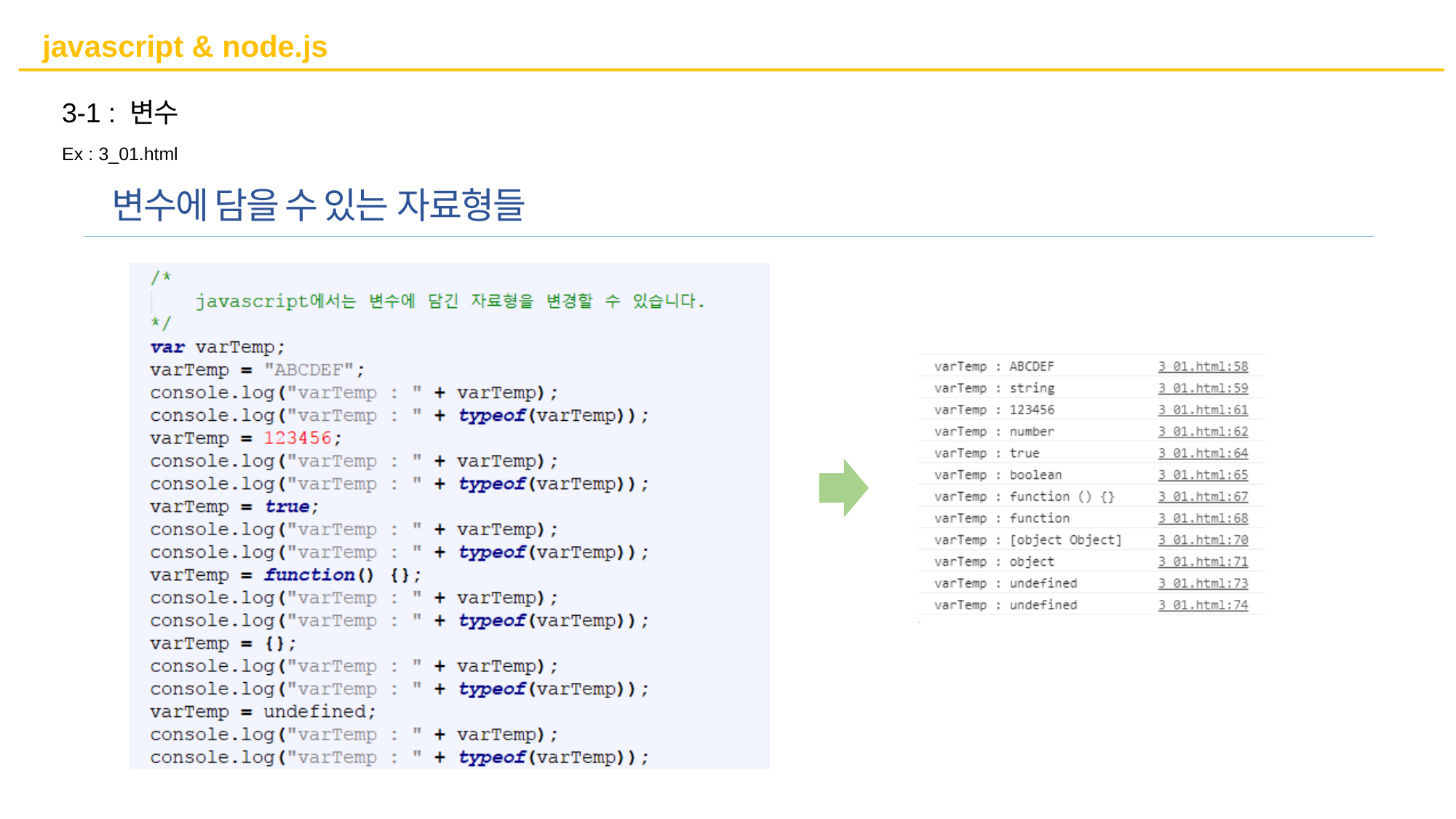

# javascript & node.js

3-1 : 변수
Ex : 3_01.html
변수에 담을 수 있는 자료형들